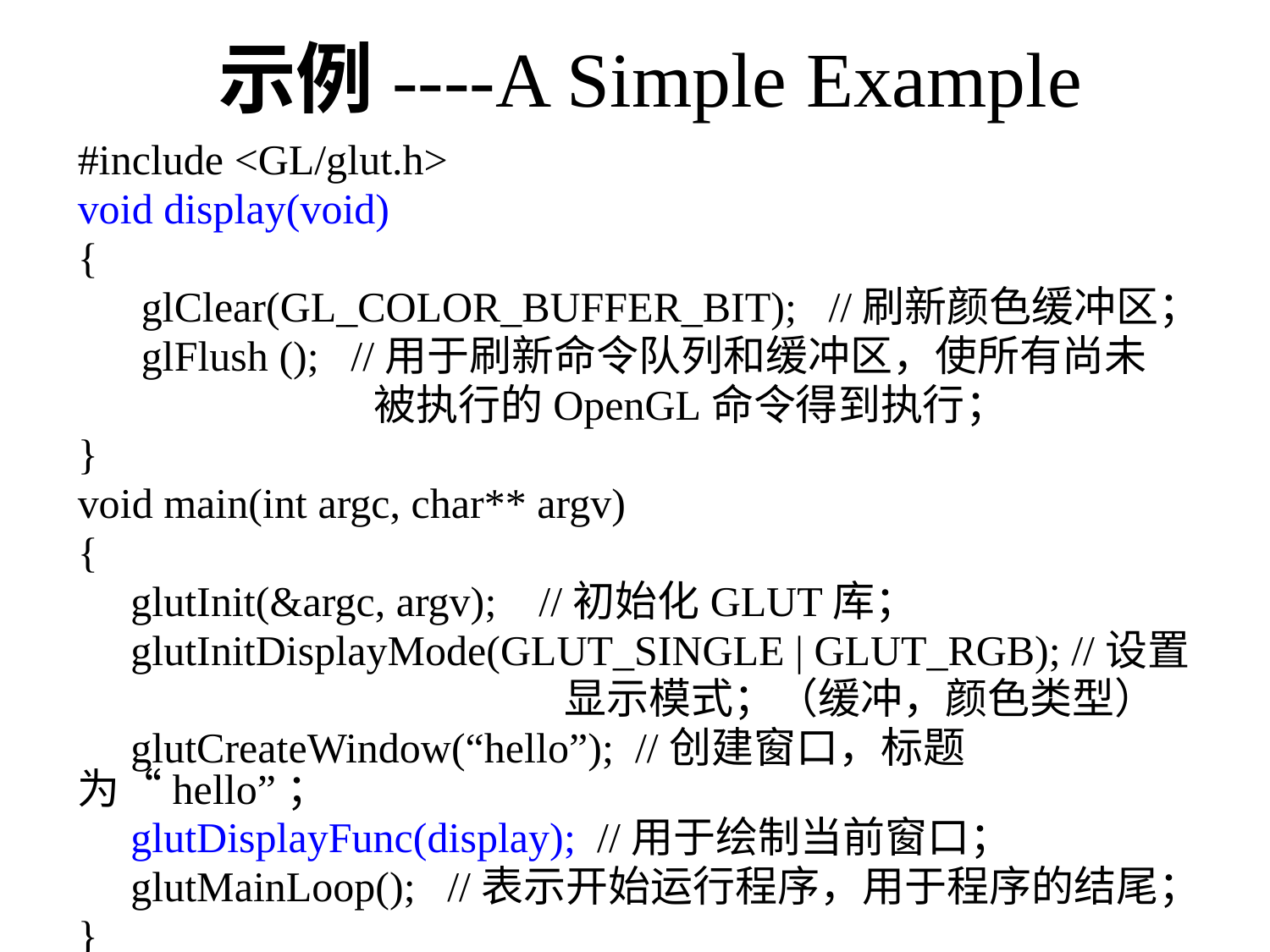

# 示例----A Simple Example
#include <GL/glut.h>
void display(void)
{
      glClear(GL_COLOR_BUFFER_BIT);   //刷新颜色缓冲区；
      glFlush ();   //用于刷新命令队列和缓冲区，使所有尚未
                              被执行的OpenGL命令得到执行；
}
void main(int argc, char** argv)
{
     glutInit(&argc, argv);    //初始化GLUT库；
     glutInitDisplayMode(GLUT_SINGLE | GLUT_RGB); //设置
                                                  显示模式；（缓冲，颜色类型）
     glutCreateWindow(“hello”);  //创建窗口，标题为“hello”；
     glutDisplayFunc(display);  //用于绘制当前窗口；
     glutMainLoop();   //表示开始运行程序，用于程序的结尾；
}